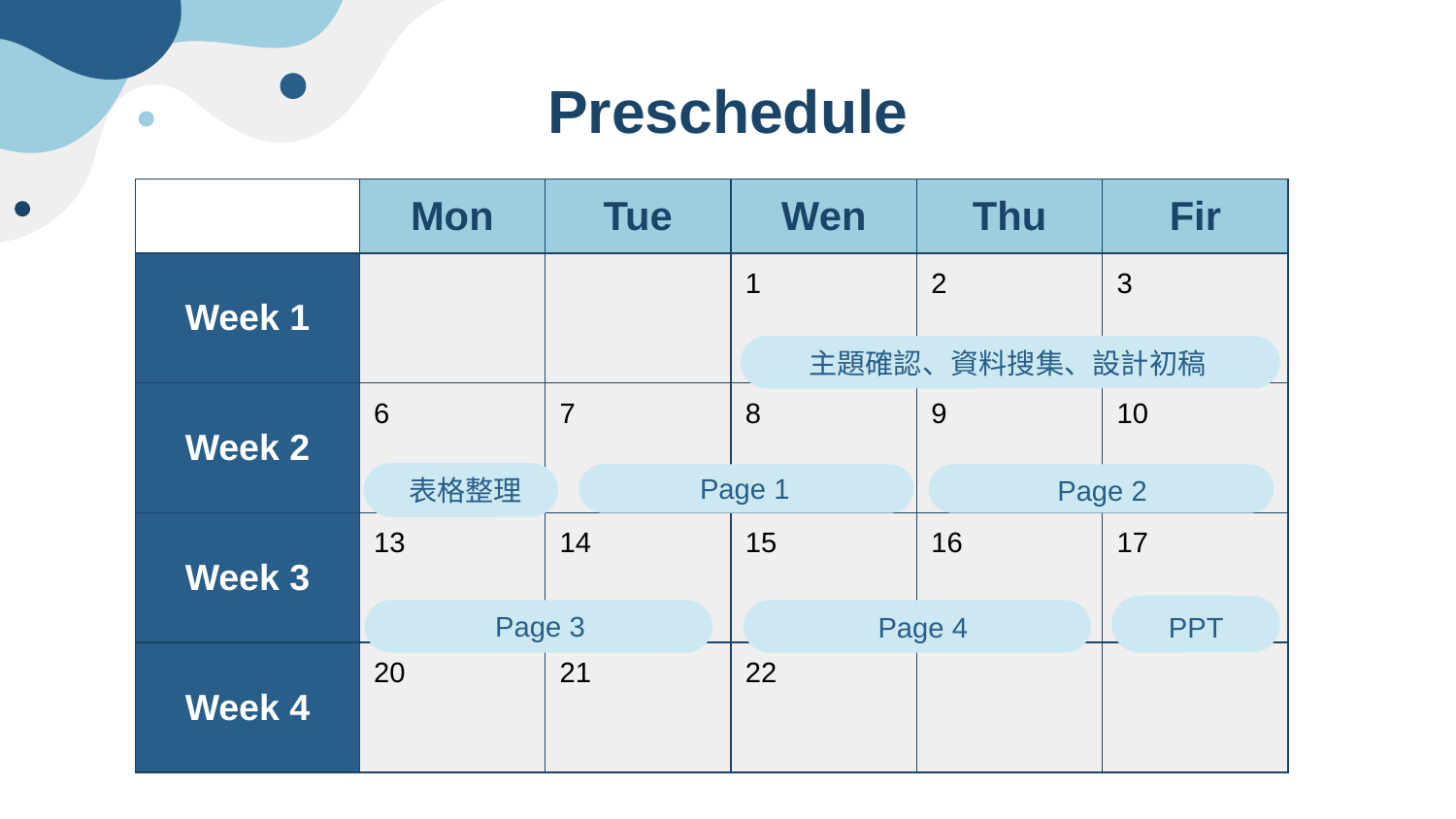

# Preschedule

|  | Mon | Tue | Wen | Thu | Fir |
| --- | --- | --- | --- | --- | --- |
| Week 1 |  |  | 1 | 2 | 3 |
| Week 2 | 6 | 7 | 8 | 9 | 10 |
| Week 3 | 13 | 14 | 15 | 16 | 17 |
| Week 4 | 20 | 21 | 22 |  |  |

主題確認、資料搜集、設計初稿

Page 1
表格整理
Page 2

Page 3
PPT
Page 4